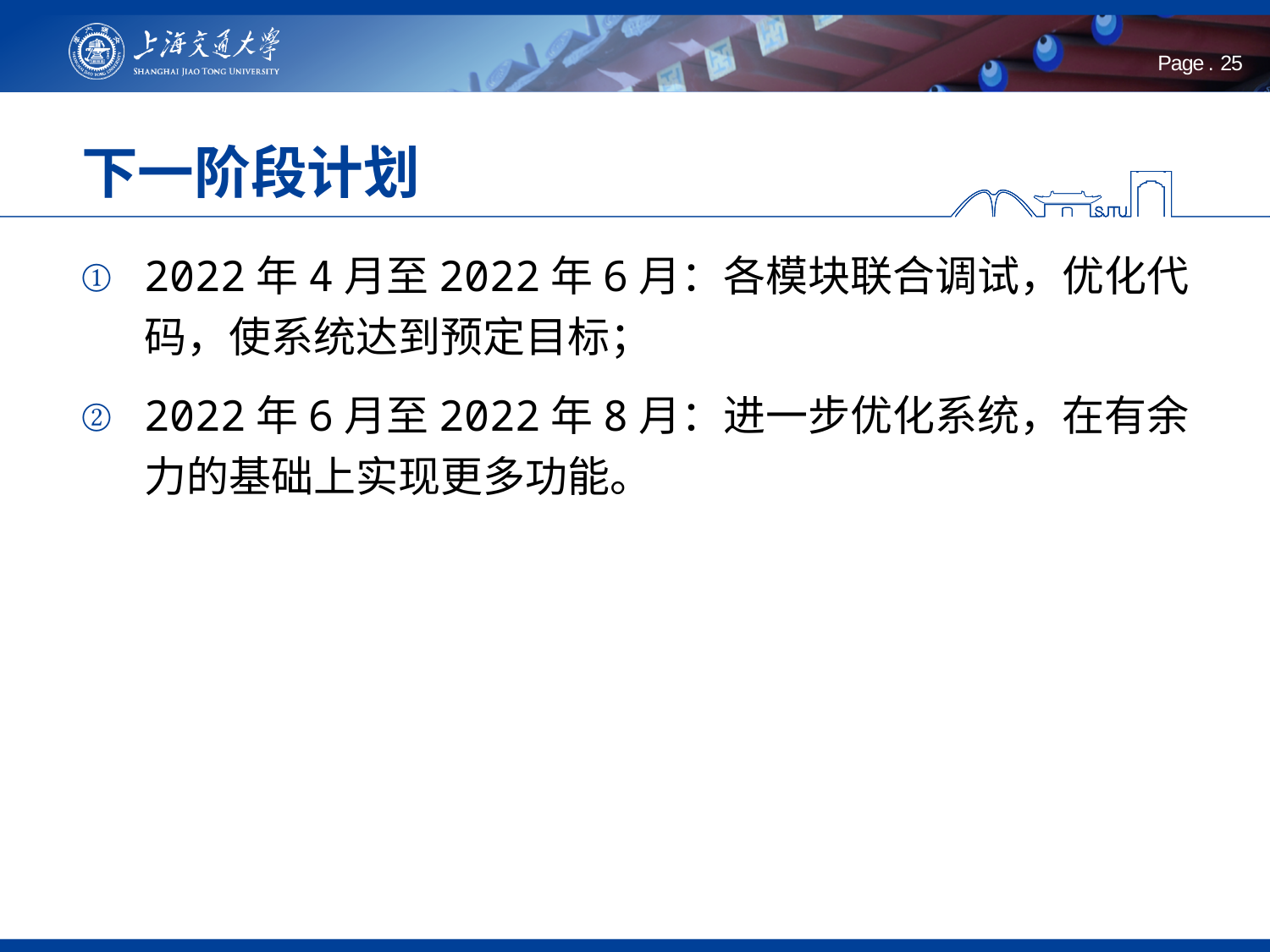

# 下一阶段计划
2022年4月至2022年6月：各模块联合调试，优化代码，使系统达到预定目标；
2022年6月至2022年8月：进一步优化系统，在有余力的基础上实现更多功能。